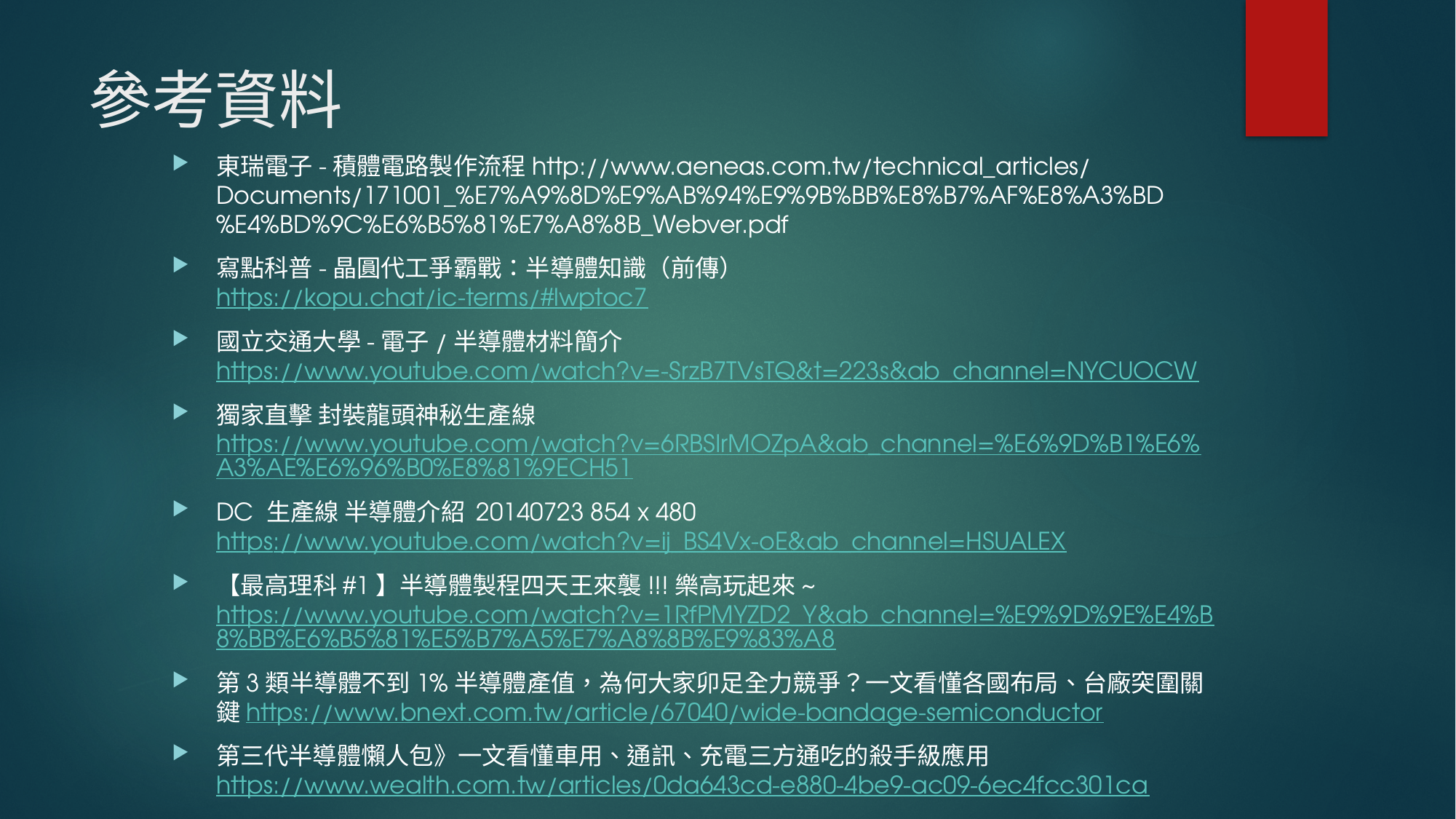

# 參考資料
東瑞電子-積體電路製作流程http://www.aeneas.com.tw/technical_articles/Documents/171001_%E7%A9%8D%E9%AB%94%E9%9B%BB%E8%B7%AF%E8%A3%BD%E4%BD%9C%E6%B5%81%E7%A8%8B_Webver.pdf
寫點科普-晶圓代工爭霸戰：半導體知識（前傳）
https://kopu.chat/ic-terms/#lwptoc7
國立交通大學-電子/半導體材料簡介
https://www.youtube.com/watch?v=-SrzB7TVsTQ&t=223s&ab_channel=NYCUOCW
獨家直擊 封裝龍頭神秘生產線
https://www.youtube.com/watch?v=6RBSIrMOZpA&ab_channel=%E6%9D%B1%E6%A3%AE%E6%96%B0%E8%81%9ECH51
DC 生產線 半導體介紹 20140723 854 x 480
https://www.youtube.com/watch?v=ij_BS4Vx-oE&ab_channel=HSUALEX
【最高理科#1】半導體製程四天王來襲!!!樂高玩起來~
https://www.youtube.com/watch?v=1RfPMYZD2_Y&ab_channel=%E9%9D%9E%E4%B8%BB%E6%B5%81%E5%B7%A5%E7%A8%8B%E9%83%A8
第3類半導體不到1%半導體產值，為何大家卯足全力競爭？一文看懂各國布局、台廠突圍關鍵https://www.bnext.com.tw/article/67040/wide-bandage-semiconductor
第三代半導體懶人包》一文看懂車用、通訊、充電三方通吃的殺手級應用https://www.wealth.com.tw/articles/0da643cd-e880-4be9-ac09-6ec4fcc301ca